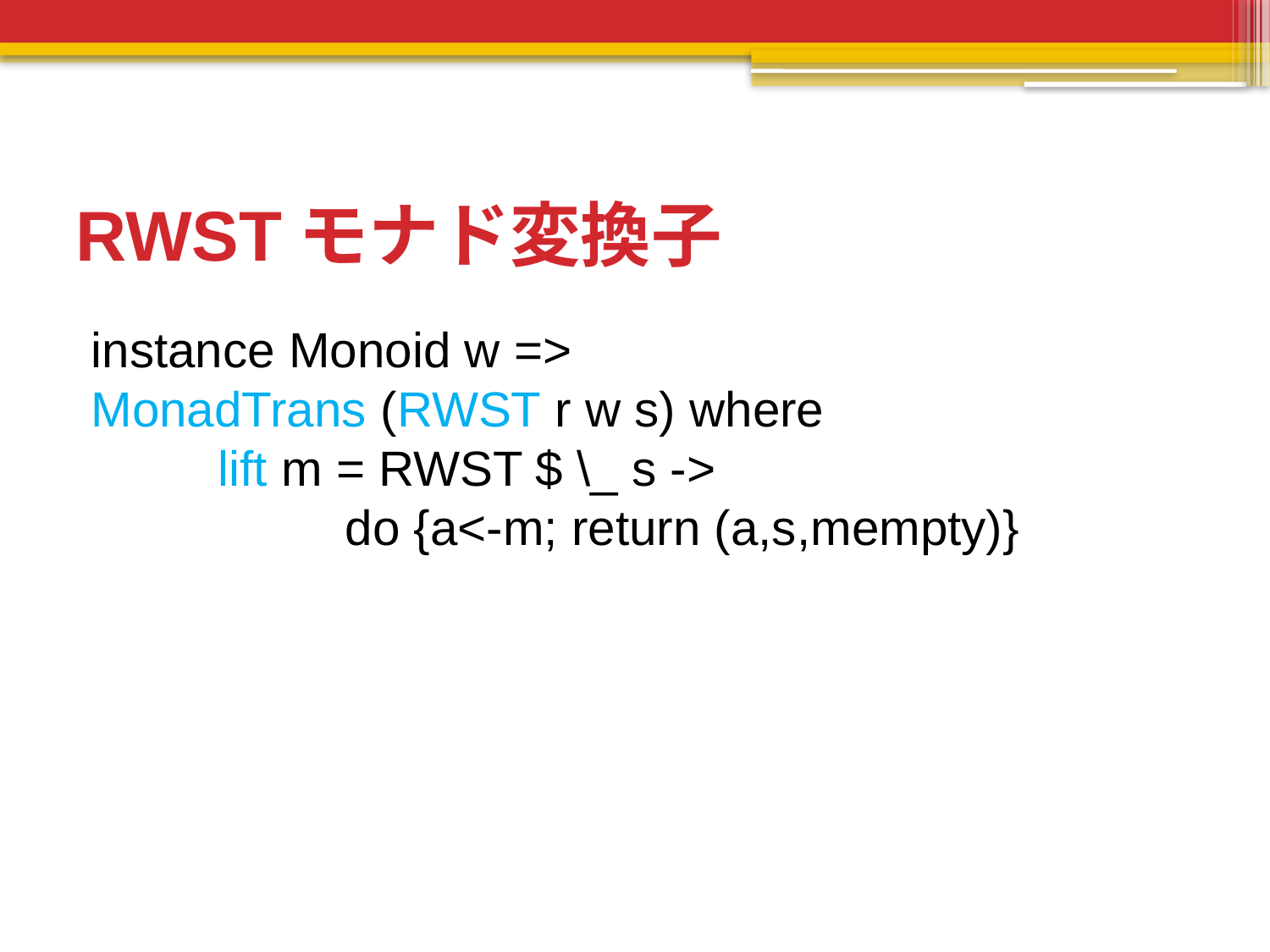

# RWSTモナド変換子
instance Monoid w =>
MonadTrans (RWST r w s) where
	lift m = RWST $ \_ s ->
		do {a<-m; return (a,s,mempty)}